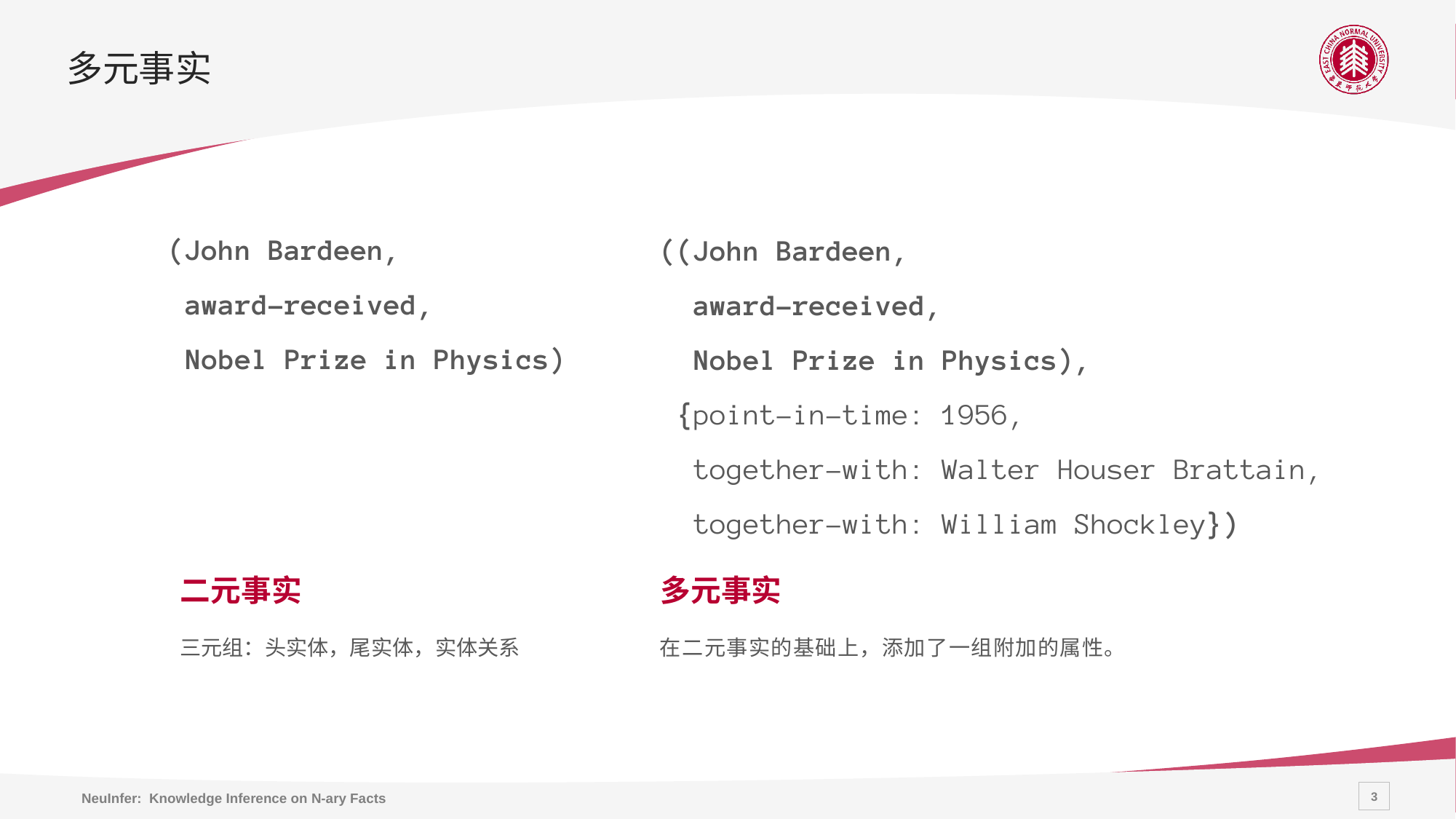

# 多元事实
(John Bardeen,
 award-received,
 Nobel Prize in Physics)
((John Bardeen,
  award-received,
  Nobel Prize in Physics),
 {point-in-time: 1956,
  together-with: Walter Houser Brattain,
  together-with: William Shockley})
二元事实
多元事实
三元组：头实体，尾实体，实体关系
在二元事实的基础上，添加了一组附加的属性。